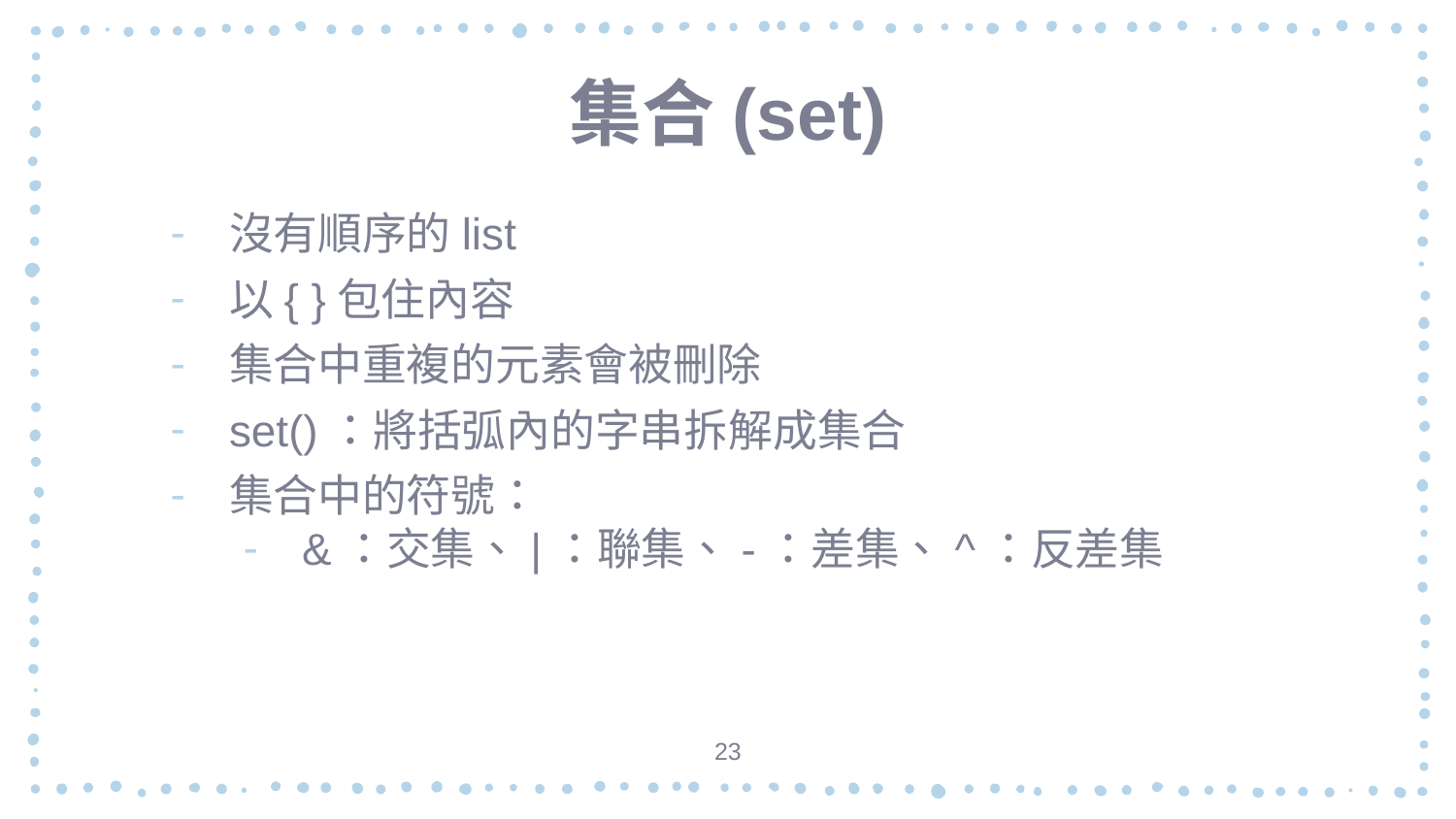

# 集合(set)
沒有順序的list
以{ }包住內容
集合中重複的元素會被刪除
set()：將括弧內的字串拆解成集合
集合中的符號：
&：交集、|：聯集、-：差集、^：反差集

23